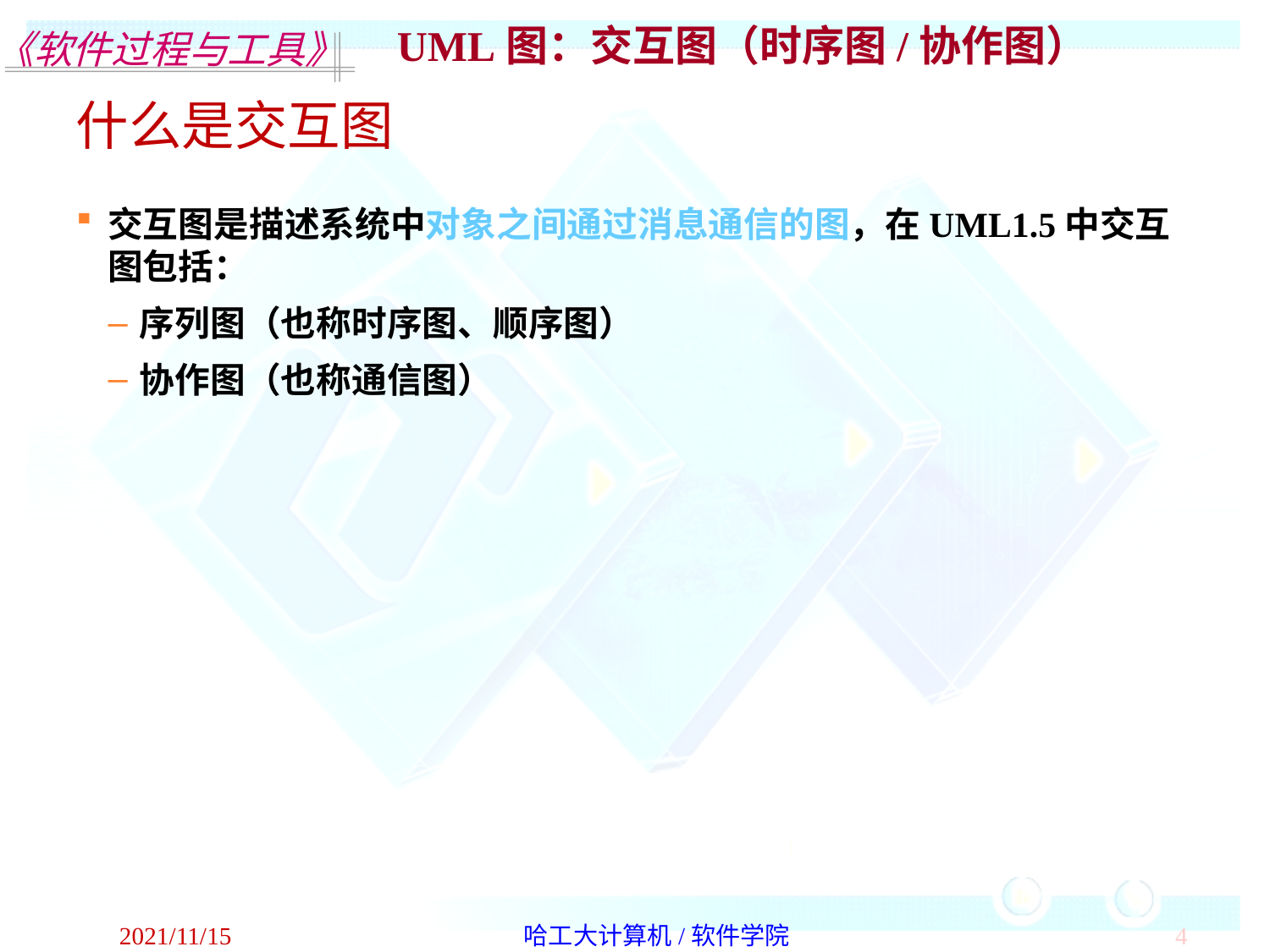

UML图：交互图（时序图/协作图）
什么是交互图
交互图是描述系统中对象之间通过消息通信的图，在UML1.5中交互图包括：
序列图（也称时序图、顺序图）
协作图（也称通信图）